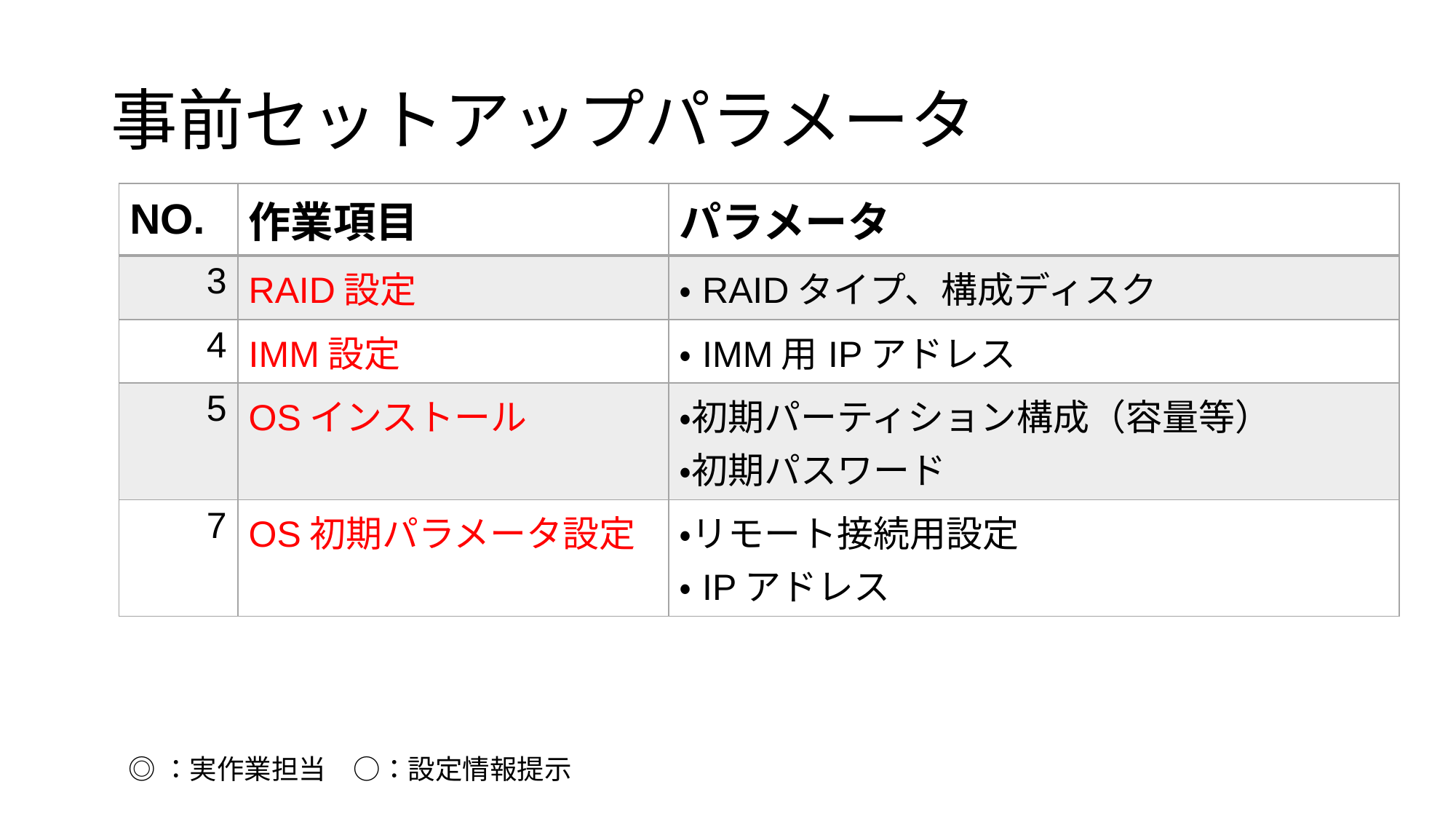

# 事前セットアップパラメータ
| NO. | 作業項目 | パラメータ |
| --- | --- | --- |
| 3 | RAID設定 | ・RAIDタイプ、構成ディスク |
| 4 | IMM設定 | ・IMM用IPアドレス |
| 5 | OSインストール | ・初期パーティション構成（容量等） ・初期パスワード |
| 7 | OS初期パラメータ設定 | ・リモート接続用設定 ・IPアドレス |
◎：実作業担当　○：設定情報提示